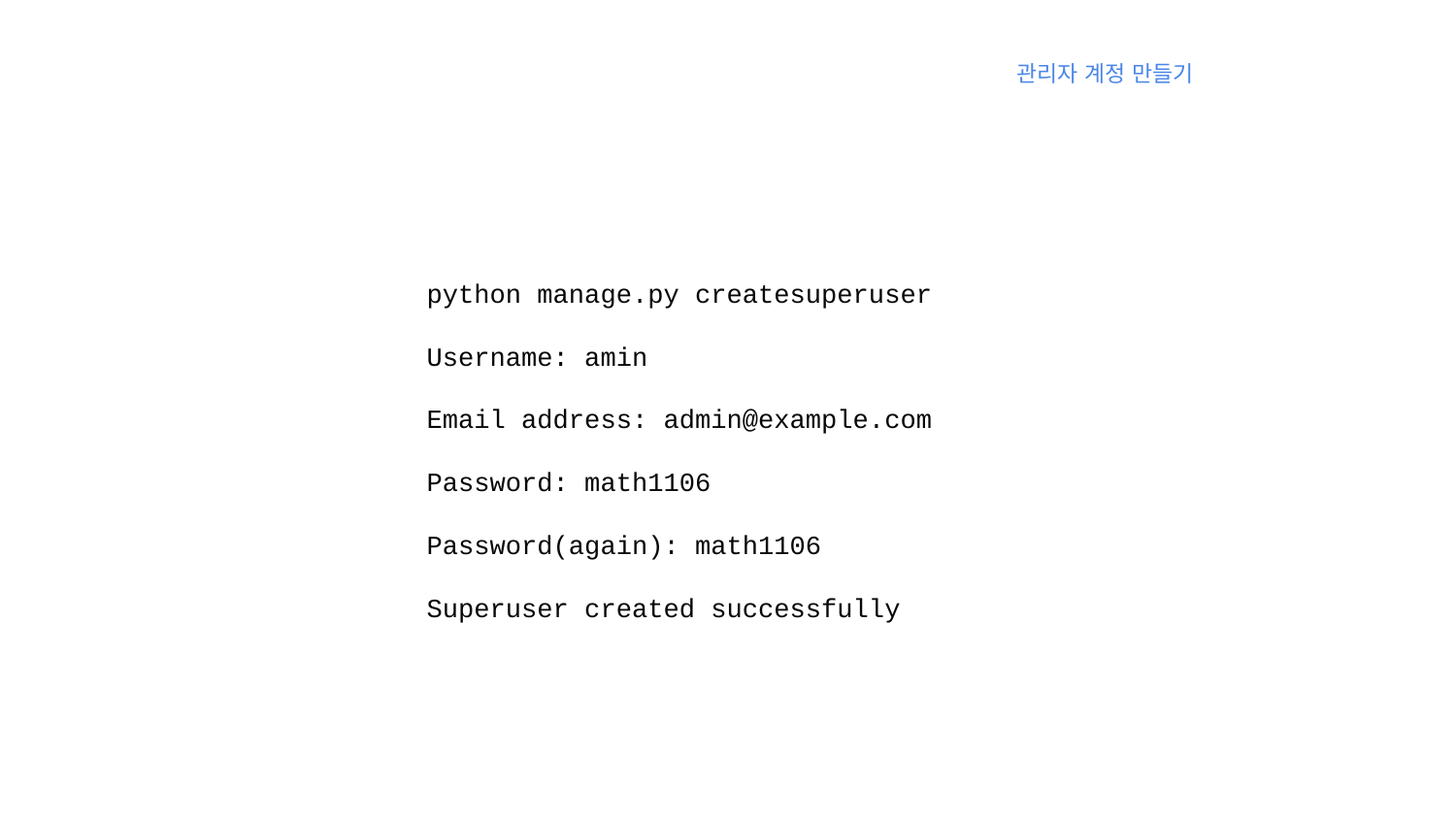

관리자 계정 만들기
python manage.py createsuperuser
Username: amin
Email address: admin@example.com
Password: math1106
Password(again): math1106
Superuser created successfully